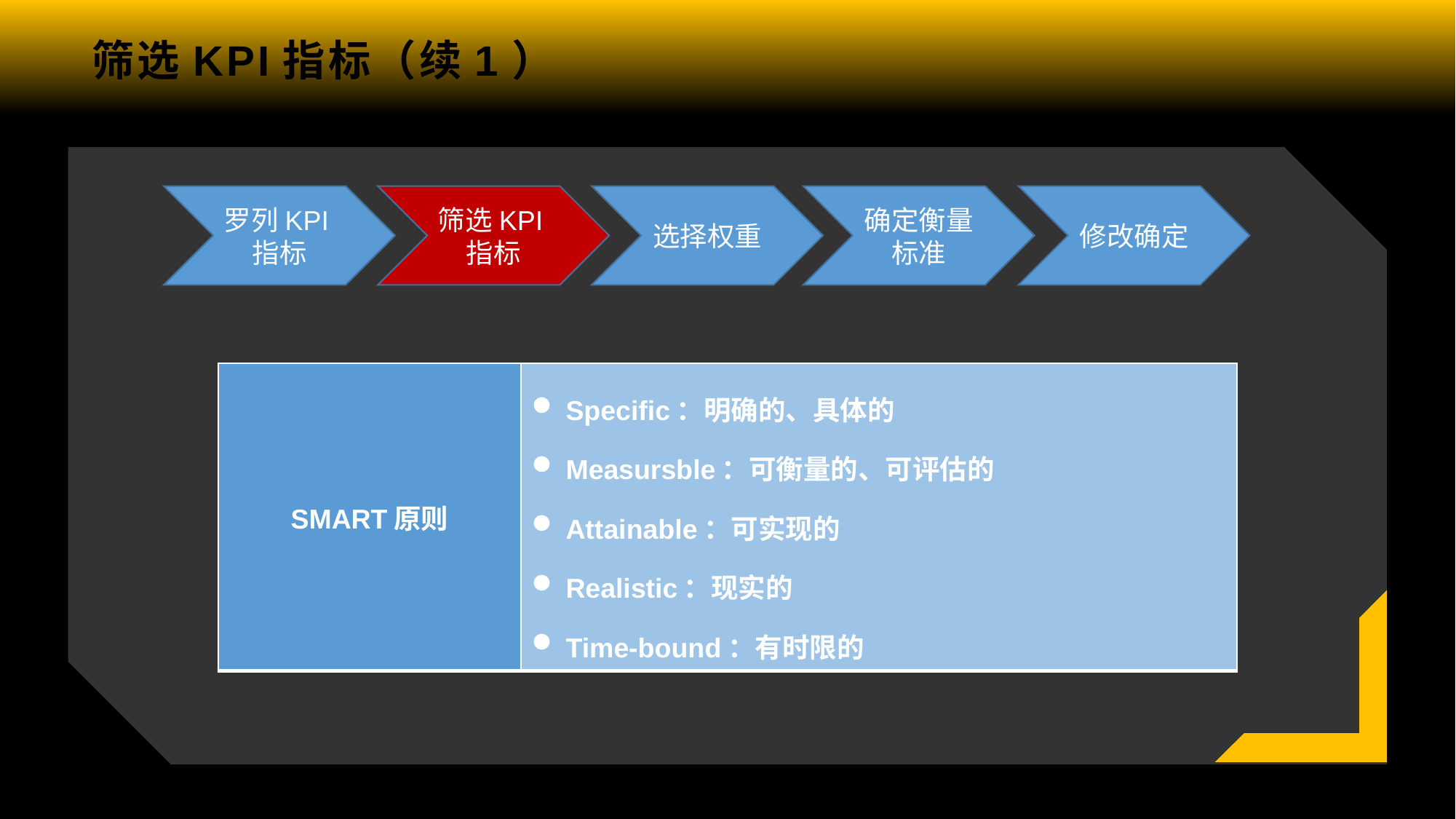

# 筛选KPI指标（续1）

罗列KPI指标
筛选KPI指标
选择权重
确定衡量标准
修改确定
| SMART原则 | Specific：明确的、具体的 Measursble：可衡量的、可评估的 Attainable：可实现的 Realistic：现实的 Time-bound：有时限的 |
| --- | --- |